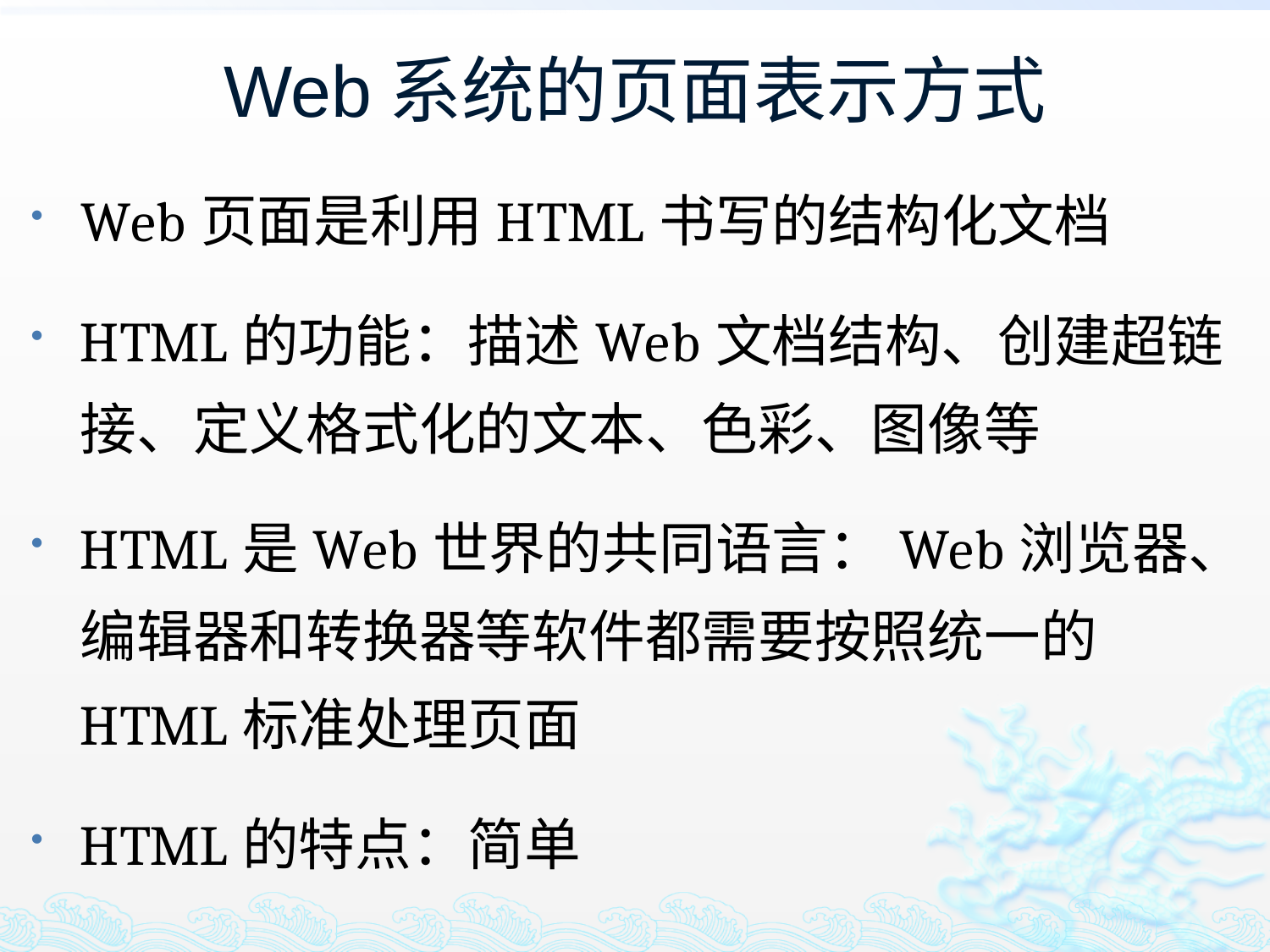

# Web系统的页面表示方式
Web页面是利用HTML书写的结构化文档
HTML的功能：描述Web文档结构、创建超链接、定义格式化的文本、色彩、图像等
HTML是Web世界的共同语言：Web浏览器、编辑器和转换器等软件都需要按照统一的HTML标准处理页面
HTML的特点：简单